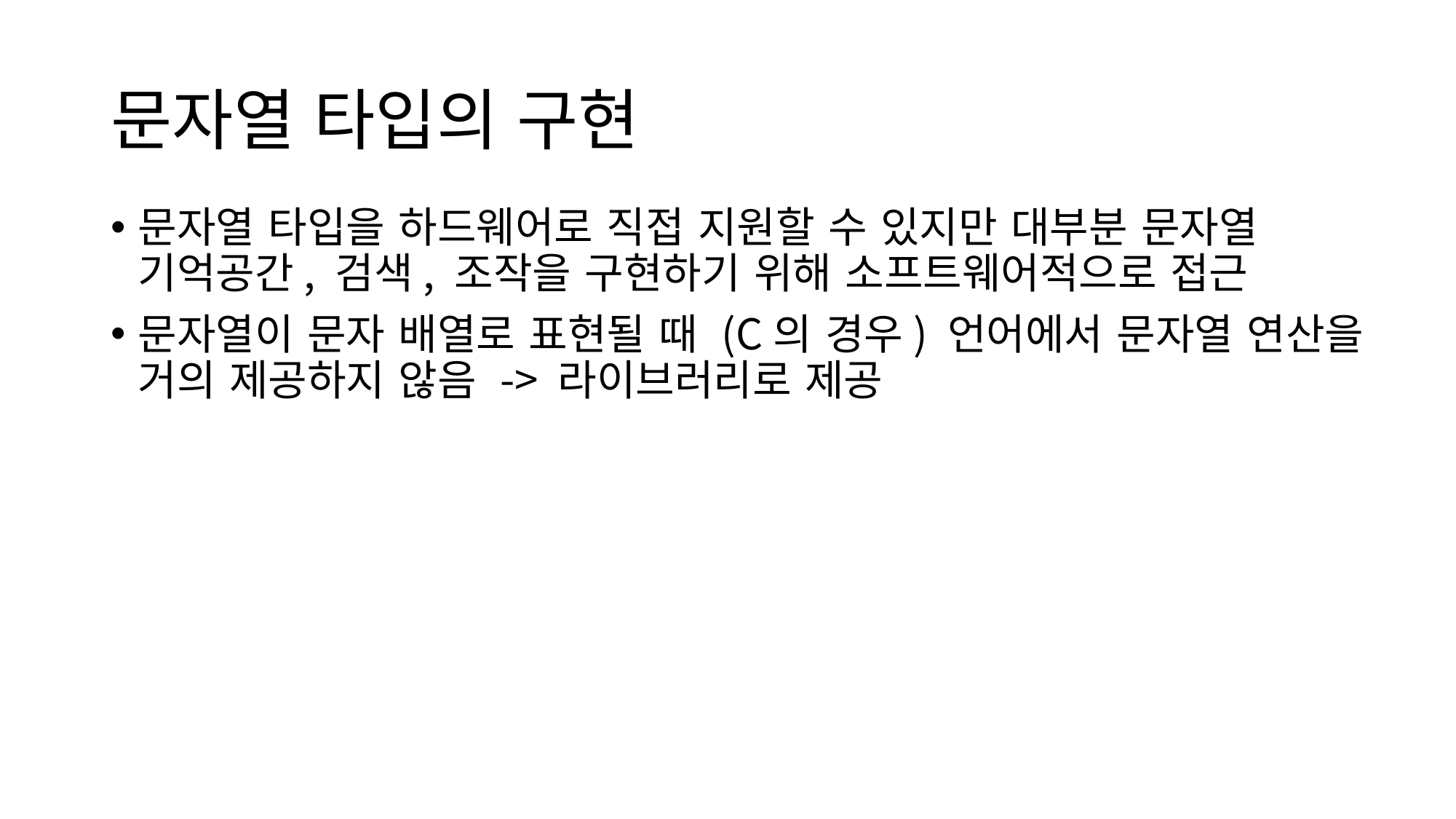

# 문자열 타입의 구현
문자열 타입을 하드웨어로 직접 지원할 수 있지만 대부분 문자열 기억공간, 검색, 조작을 구현하기 위해 소프트웨어적으로 접근
문자열이 문자 배열로 표현될 때 (C의 경우) 언어에서 문자열 연산을 거의 제공하지 않음 -> 라이브러리로 제공